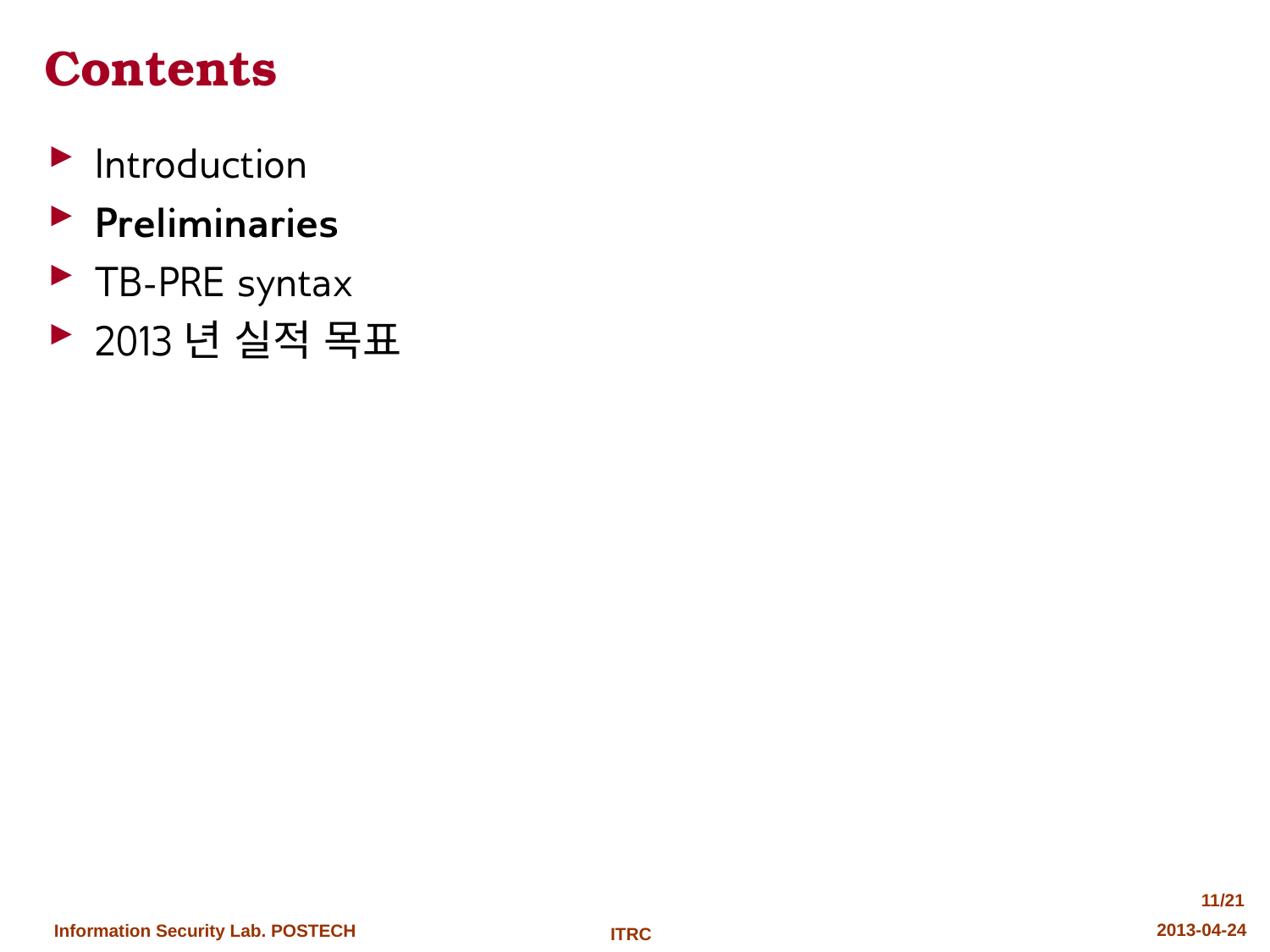

# Contents
Introduction
Preliminaries
TB-PRE syntax
2013년 실적 목표

11/21
2013-04-24
ITRC